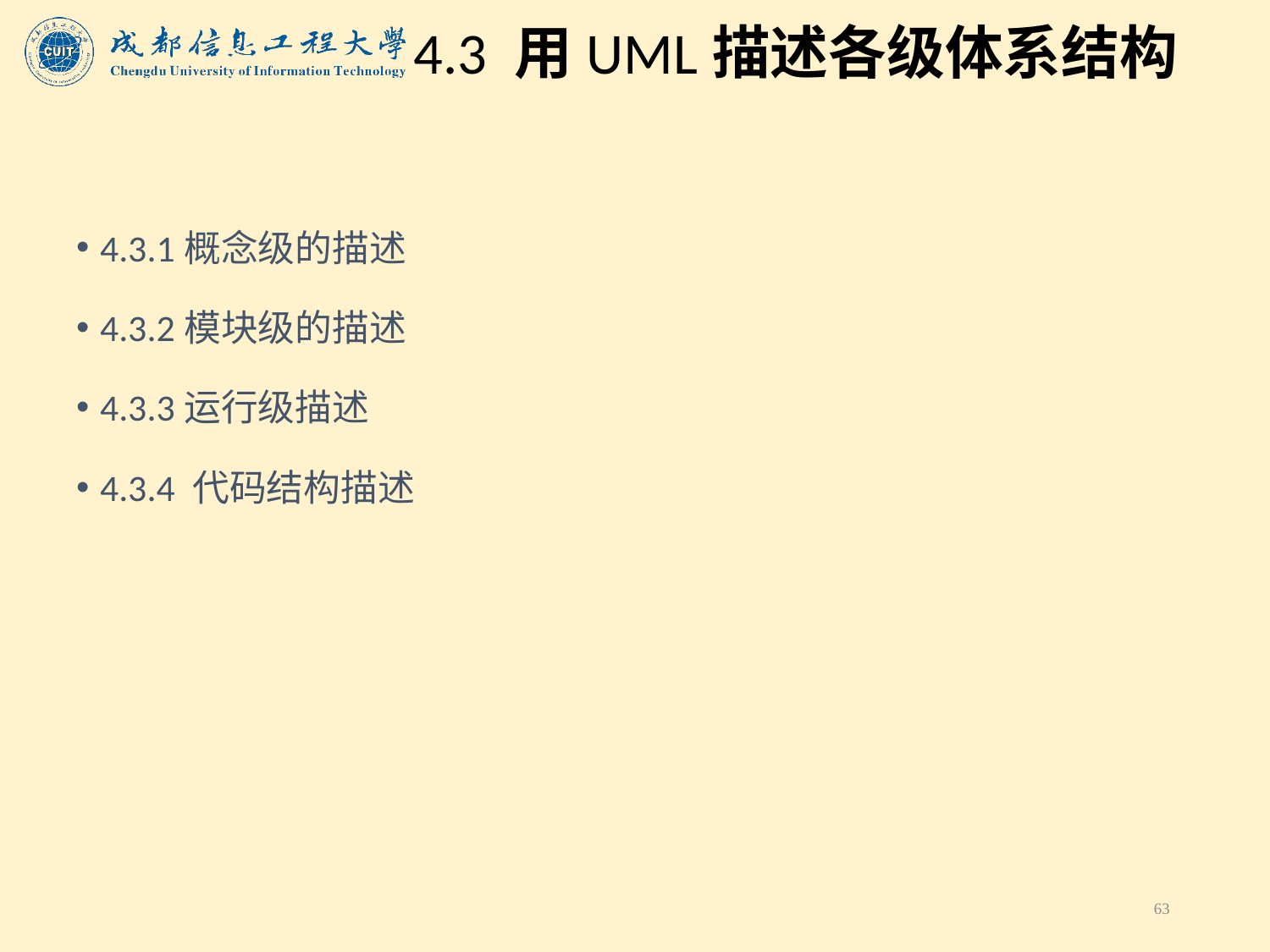

# 4.3 用UML描述各级体系结构
4.3.1概念级的描述
4.3.2模块级的描述
4.3.3运行级描述
4.3.4 代码结构描述
63